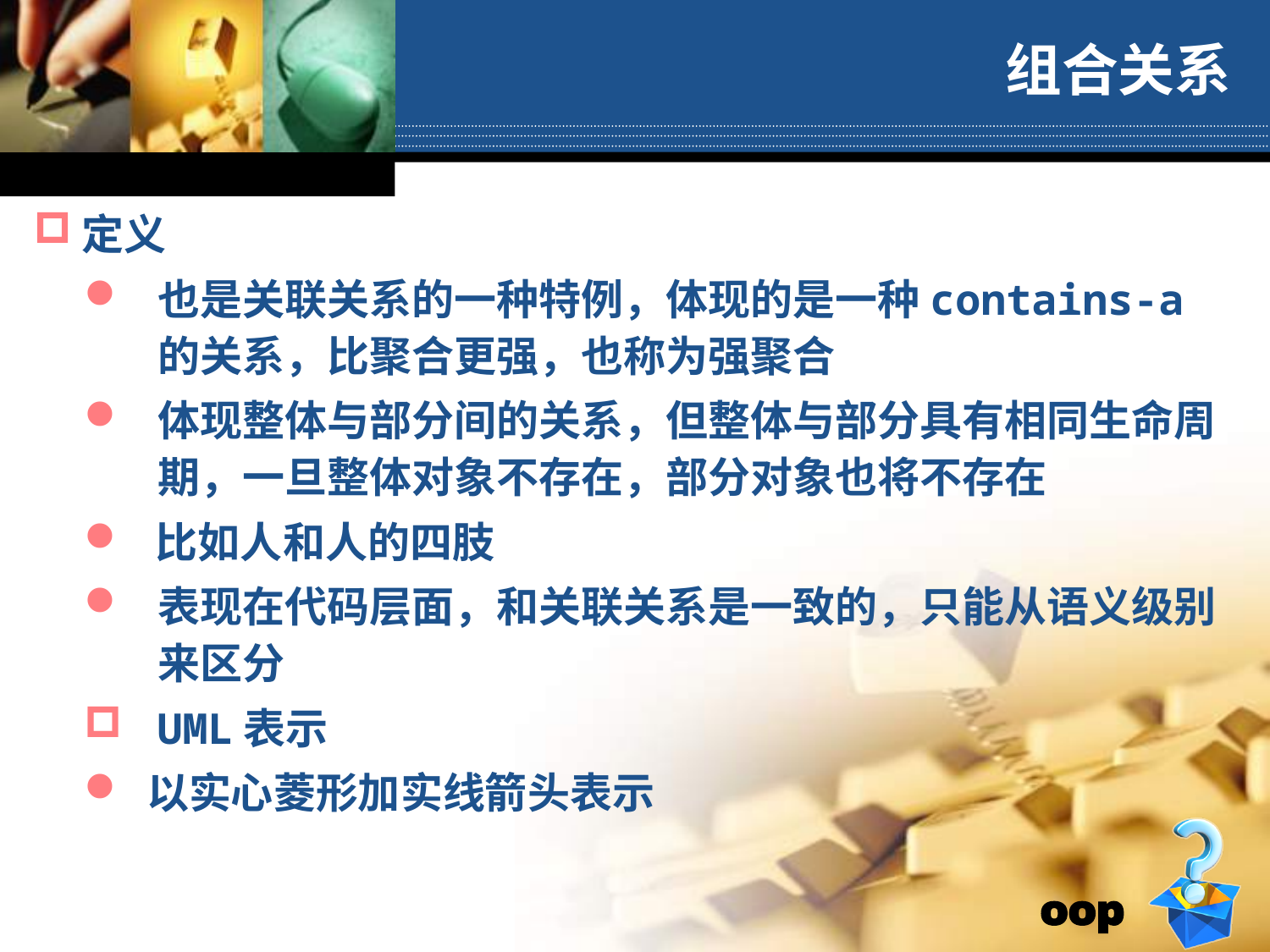

# 组合关系
定义
也是关联关系的一种特例，体现的是一种contains-a的关系，比聚合更强，也称为强聚合
体现整体与部分间的关系，但整体与部分具有相同生命周期，一旦整体对象不存在，部分对象也将不存在
  比如人和人的四肢
表现在代码层面，和关联关系是一致的，只能从语义级别来区分
 UML表示
以实心菱形加实线箭头表示
oop